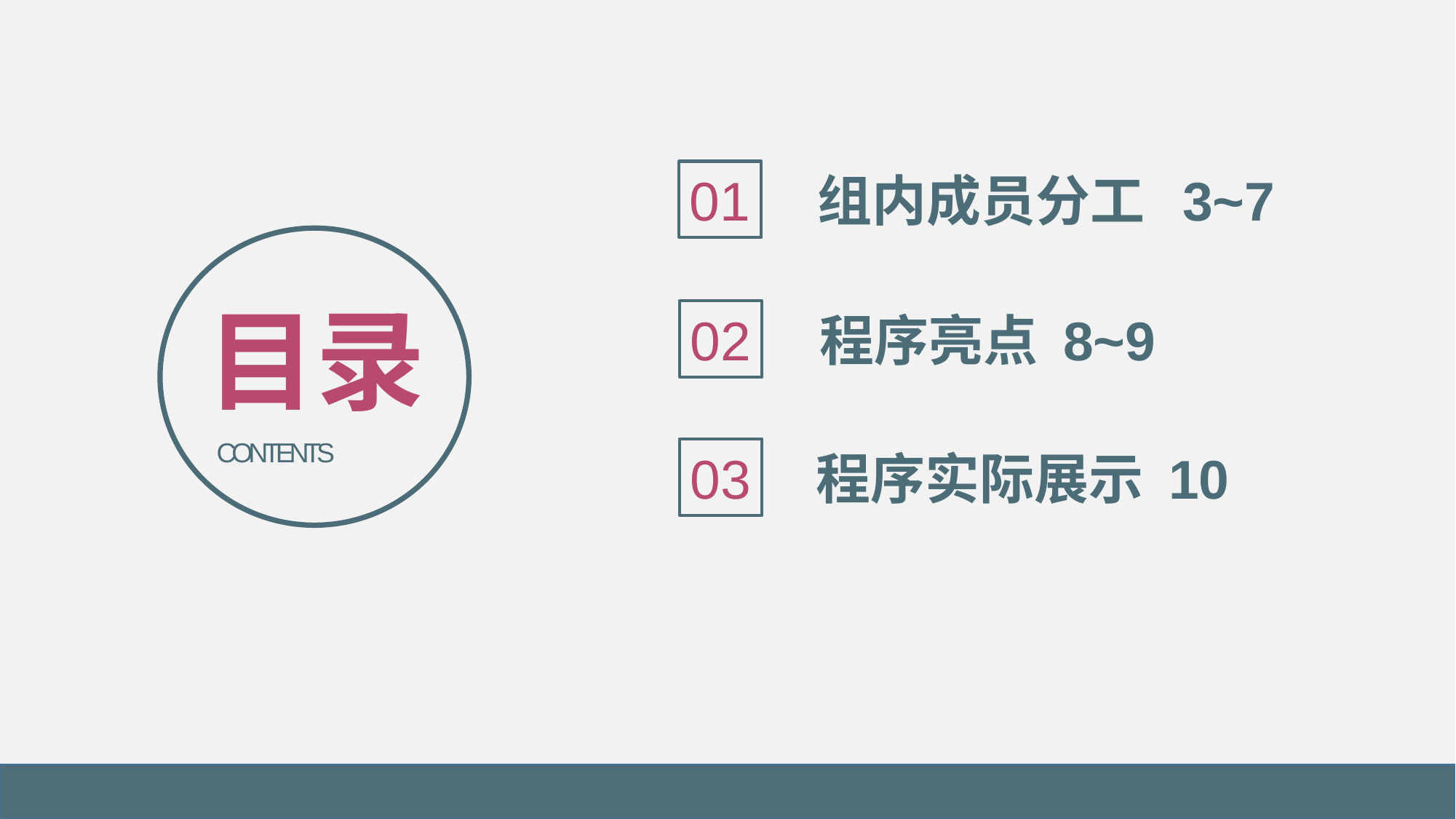

01
组内成员分工  3~7

目录
CONTENTS
02
程序亮点 8~9
03
程序实际展示 10
2